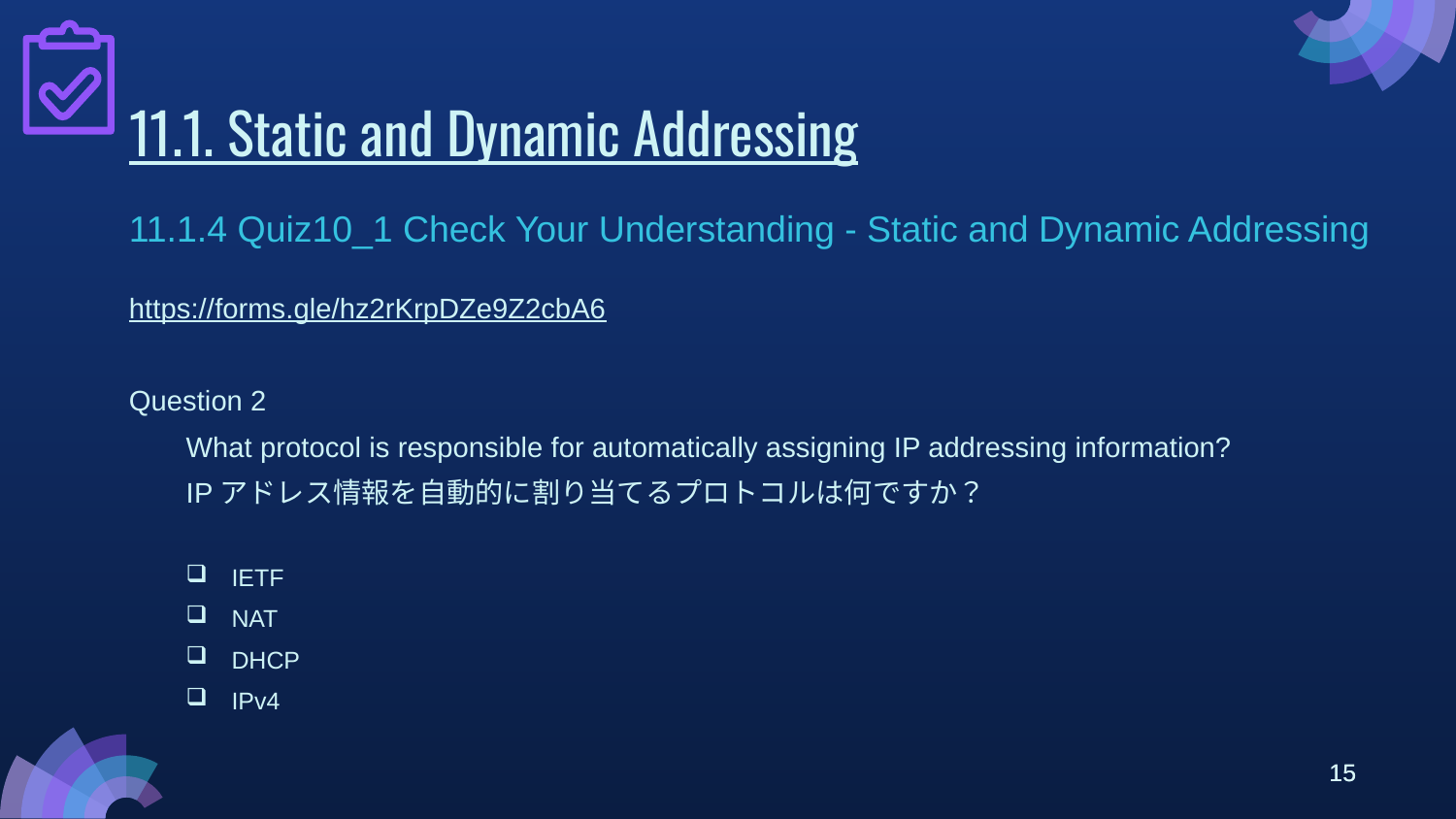

# 11.1. Static and Dynamic Addressing
11.1.4 Quiz10_1 Check Your Understanding - Static and Dynamic Addressing
https://forms.gle/hz2rKrpDZe9Z2cbA6

Question 2
What protocol is responsible for automatically assigning IP addressing information?
IPアドレス情報を自動的に割り当てるプロトコルは何ですか？

IETF
NAT
DHCP
IPv4